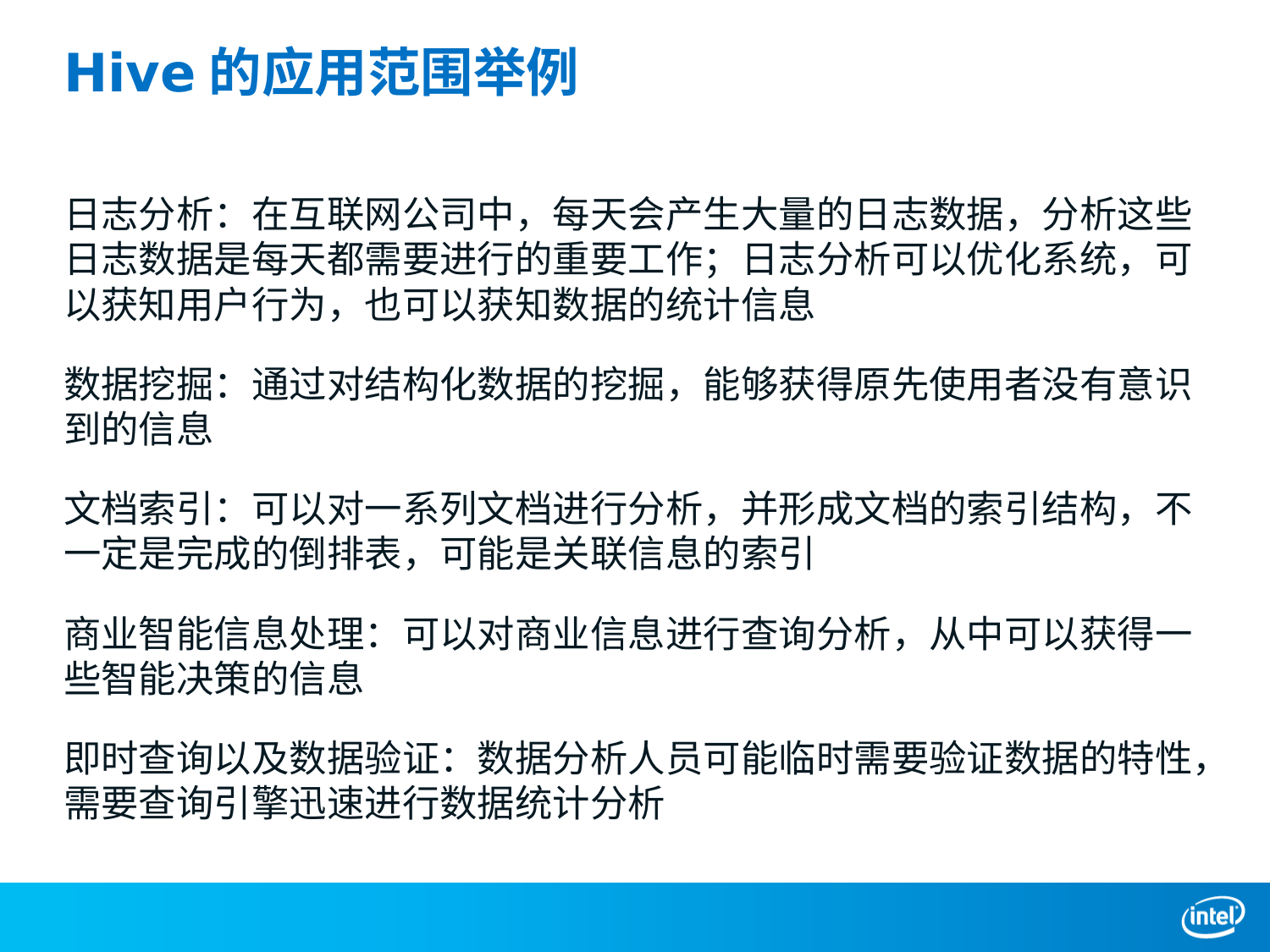

# Hive的应用范围举例
日志分析：在互联网公司中，每天会产生大量的日志数据，分析这些日志数据是每天都需要进行的重要工作；日志分析可以优化系统，可以获知用户行为，也可以获知数据的统计信息
数据挖掘：通过对结构化数据的挖掘，能够获得原先使用者没有意识到的信息
文档索引：可以对一系列文档进行分析，并形成文档的索引结构，不一定是完成的倒排表，可能是关联信息的索引
商业智能信息处理：可以对商业信息进行查询分析，从中可以获得一些智能决策的信息
即时查询以及数据验证：数据分析人员可能临时需要验证数据的特性，需要查询引擎迅速进行数据统计分析